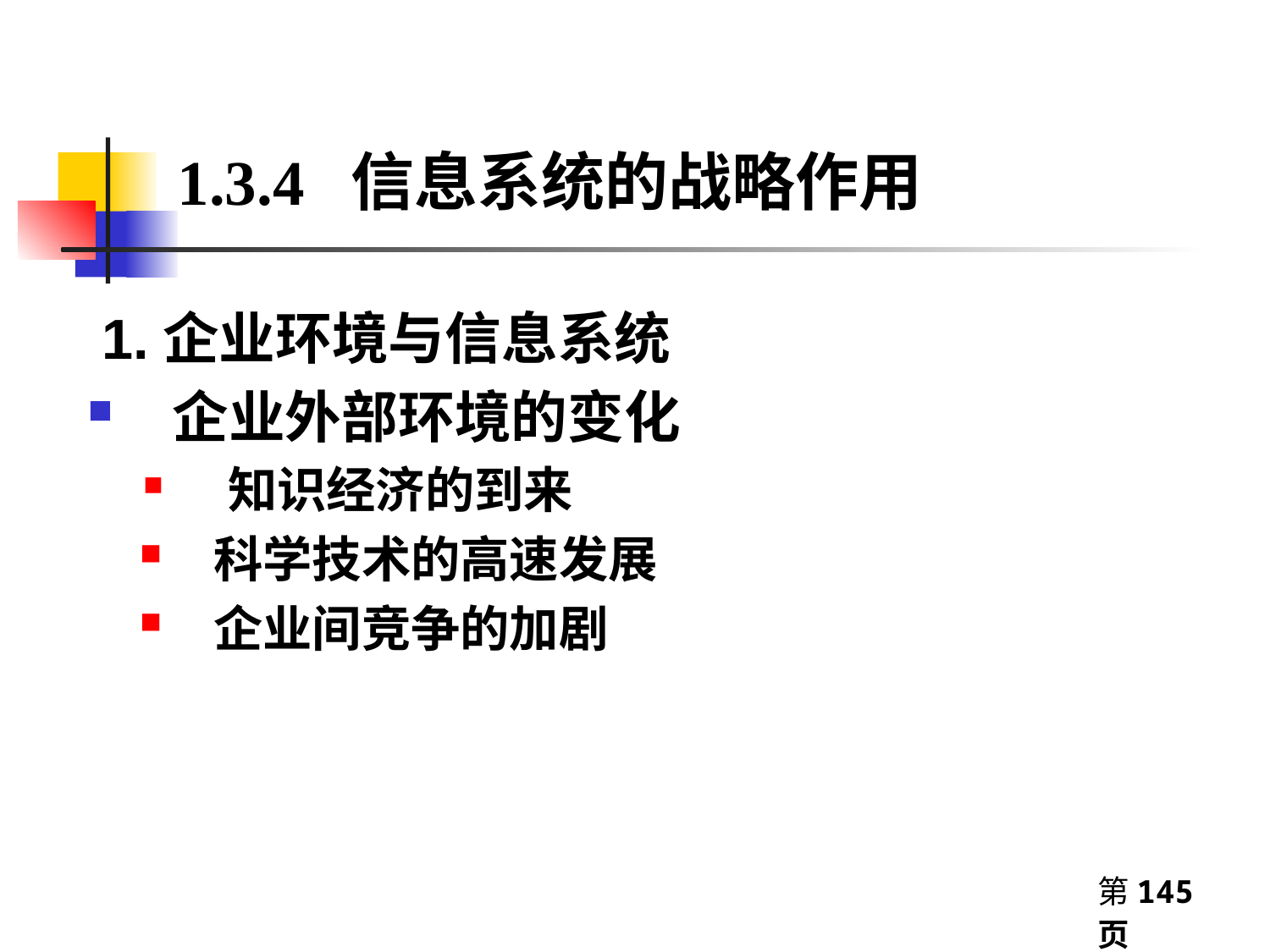

1.3.4  信息系统的战略作用
 1.企业环境与信息系统
企业外部环境的变化
知识经济的到来
科学技术的高速发展
企业间竞争的加剧